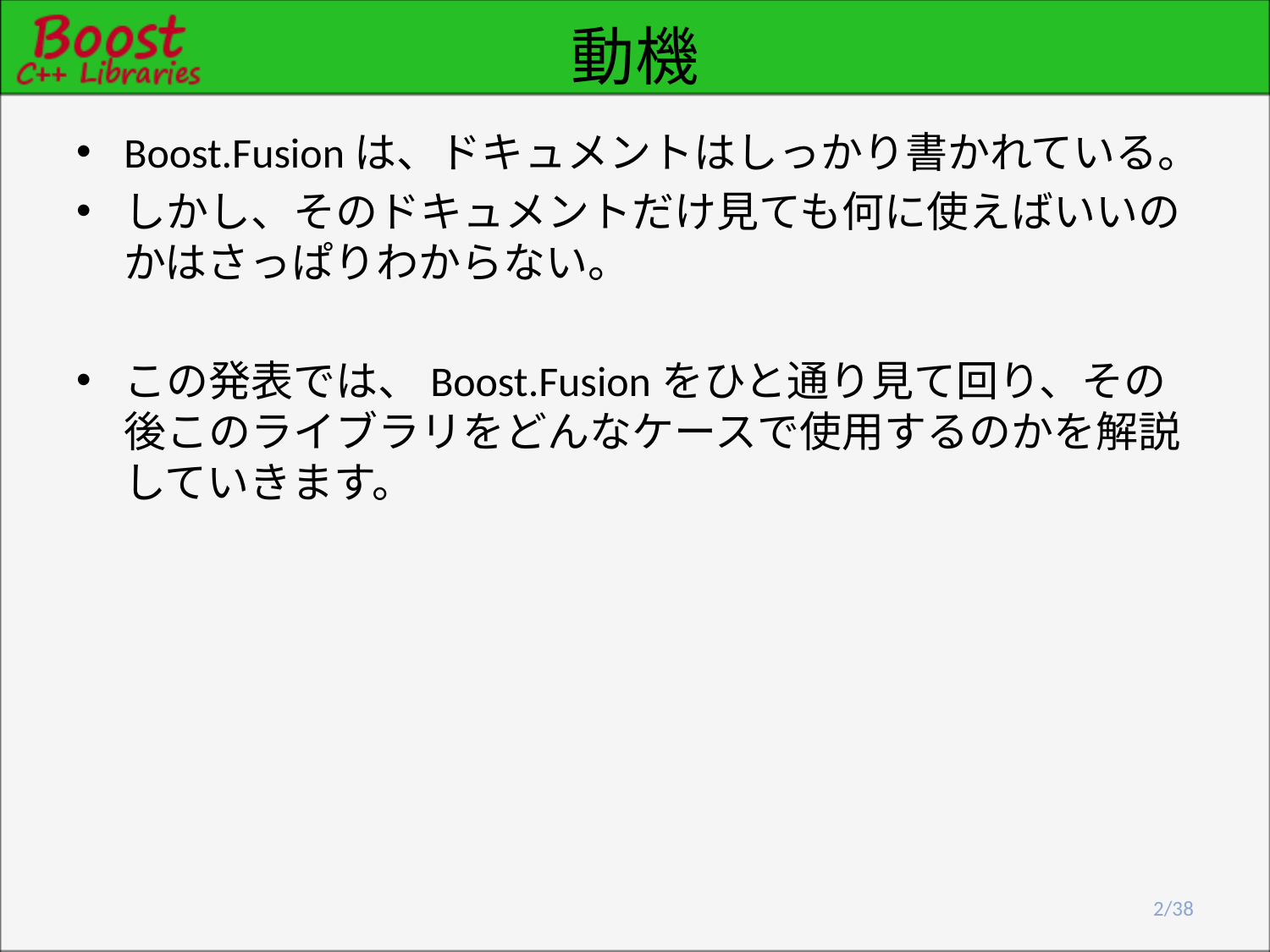

# 動機
Boost.Fusionは、ドキュメントはしっかり書かれている。
しかし、そのドキュメントだけ見ても何に使えばいいのかはさっぱりわからない。

この発表では、Boost.Fusionをひと通り見て回り、その後このライブラリをどんなケースで使用するのかを解説していきます。
2/38